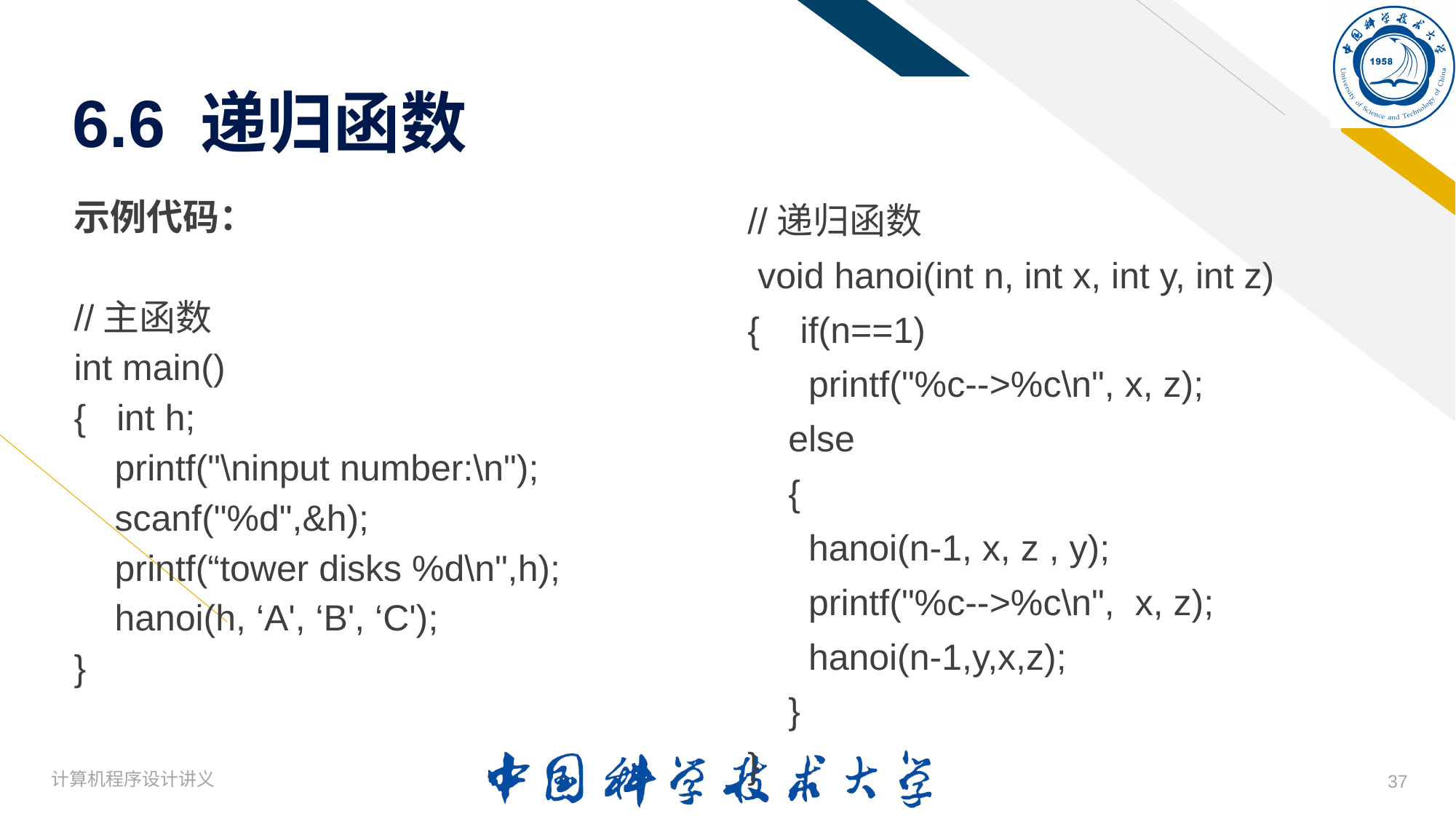

# 6.6 递归函数
示例代码：

//主函数
int main()
{   int h;
    printf("\ninput number:\n");
    scanf("%d",&h);
    printf(“tower disks %d\n",h);
    hanoi(h, ‘A', ‘B', ‘C');
}
//递归函数
 void hanoi(int n, int x, int y, int z)
{    if(n==1)
      printf("%c-->%c\n", x, z);
    else
    {
      hanoi(n-1, x, z , y);
      printf("%c-->%c\n",  x, z);
      hanoi(n-1,y,x,z);
    }
}

计算机程序设计讲义
37